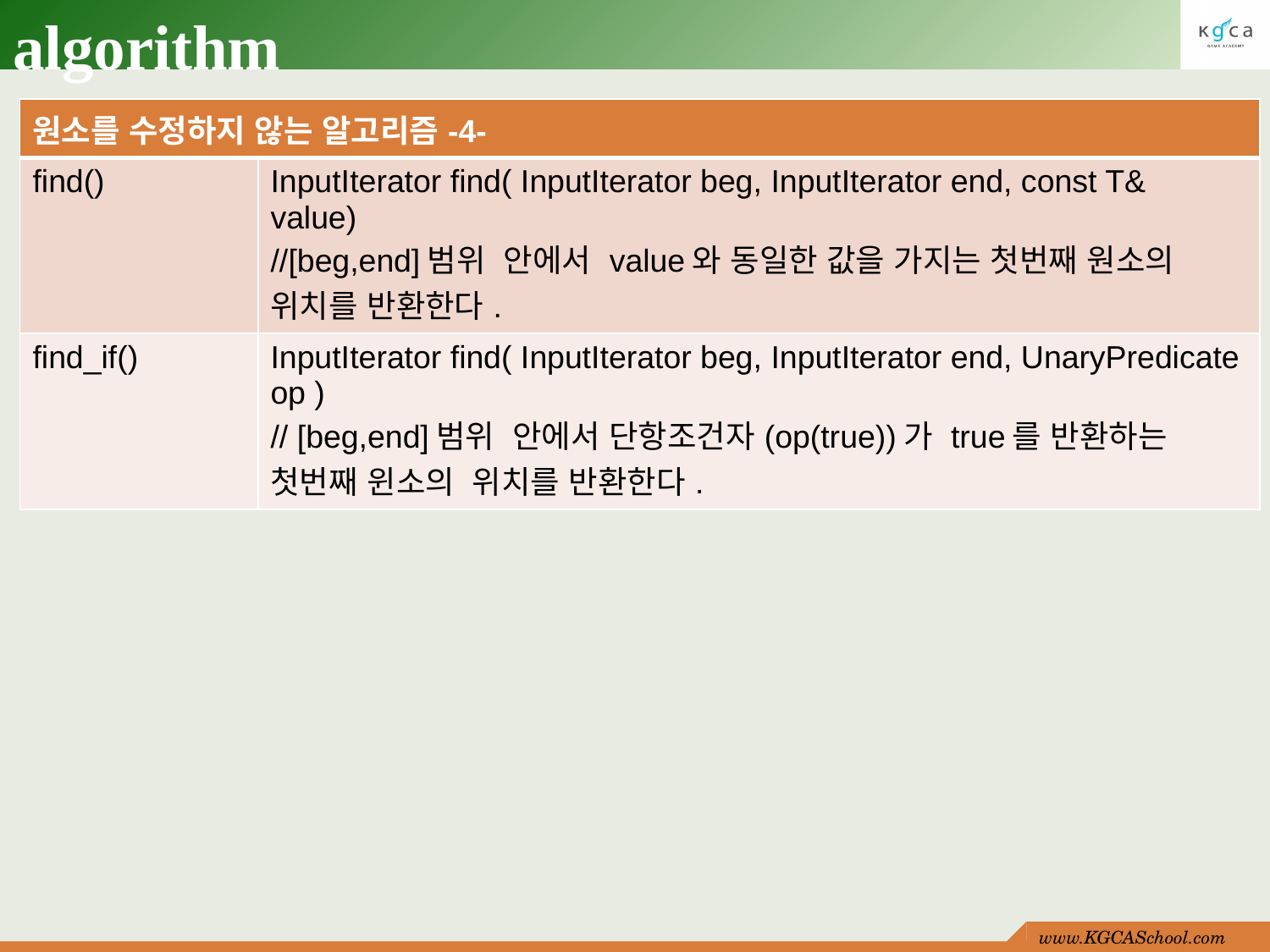

# algorithm
| 원소를 수정하지 않는 알고리즘-4- |  |
| --- | --- |
| find() | InputIterator find( InputIterator beg, InputIterator end, const T& value) //[beg,end]범위 안에서 value와 동일한 값을 가지는 첫번째 원소의 위치를 반환한다. |
| find\_if() | InputIterator find( InputIterator beg, InputIterator end, UnaryPredicate op ) // [beg,end]범위 안에서 단항조건자(op(true))가 true를 반환하는 첫번째 윈소의 위치를 반환한다. |